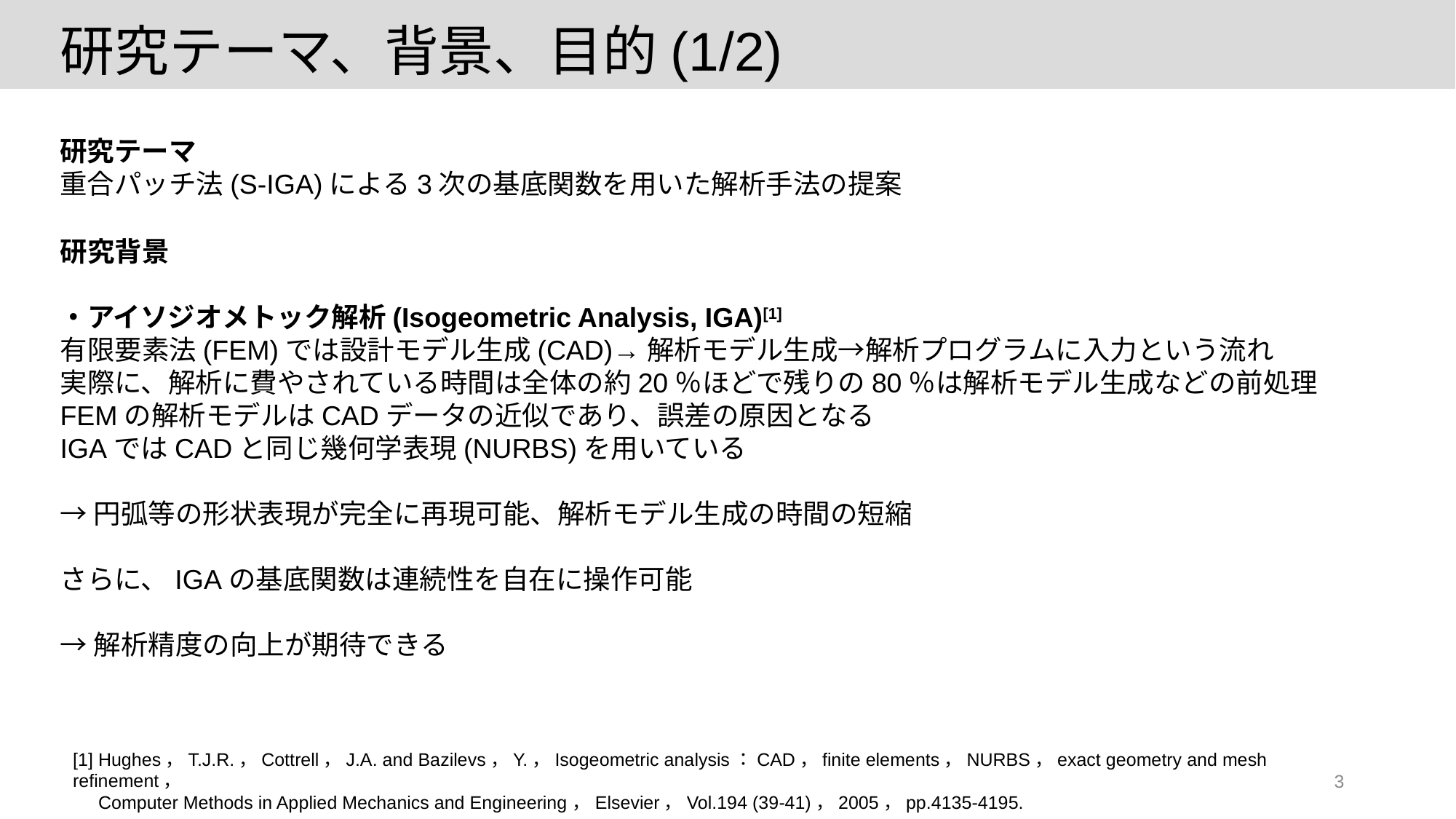

研究テーマ、背景、目的(1/2)
研究テーマ
重合パッチ法(S-IGA)による3次の基底関数を用いた解析手法の提案
研究背景

・アイソジオメトック解析(Isogeometric Analysis, IGA)[1]
有限要素法(FEM)では設計モデル生成(CAD)→解析モデル生成→解析プログラムに入力という流れ
実際に、解析に費やされている時間は全体の約20％ほどで残りの80％は解析モデル生成などの前処理
FEMの解析モデルはCADデータの近似であり、誤差の原因となる
IGAではCADと同じ幾何学表現(NURBS)を用いている

→円弧等の形状表現が完全に再現可能、解析モデル生成の時間の短縮

さらに、IGAの基底関数は連続性を自在に操作可能

→解析精度の向上が期待できる
[1] Hughes，T.J.R.，Cottrell，J.A. and Bazilevs，Y.，Isogeometric analysis：CAD，finite elements，NURBS，exact geometry and mesh refinement，
     Computer Methods in Applied Mechanics and Engineering，Elsevier，Vol.194 (39-41)，2005，pp.4135-4195.
3